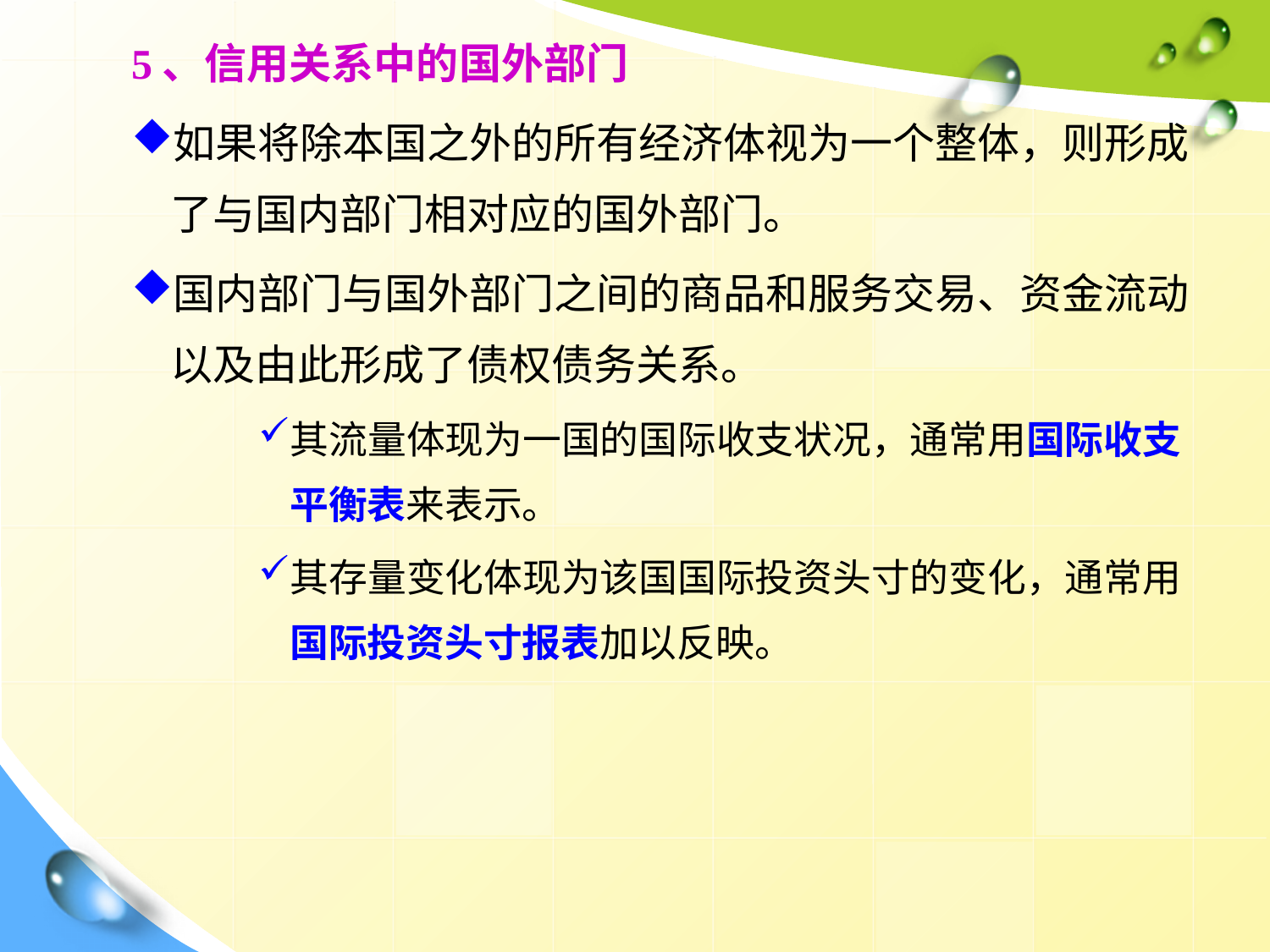

5、信用关系中的国外部门
如果将除本国之外的所有经济体视为一个整体，则形成了与国内部门相对应的国外部门。
国内部门与国外部门之间的商品和服务交易、资金流动以及由此形成了债权债务关系。
其流量体现为一国的国际收支状况，通常用国际收支平衡表来表示。
其存量变化体现为该国国际投资头寸的变化，通常用国际投资头寸报表加以反映。